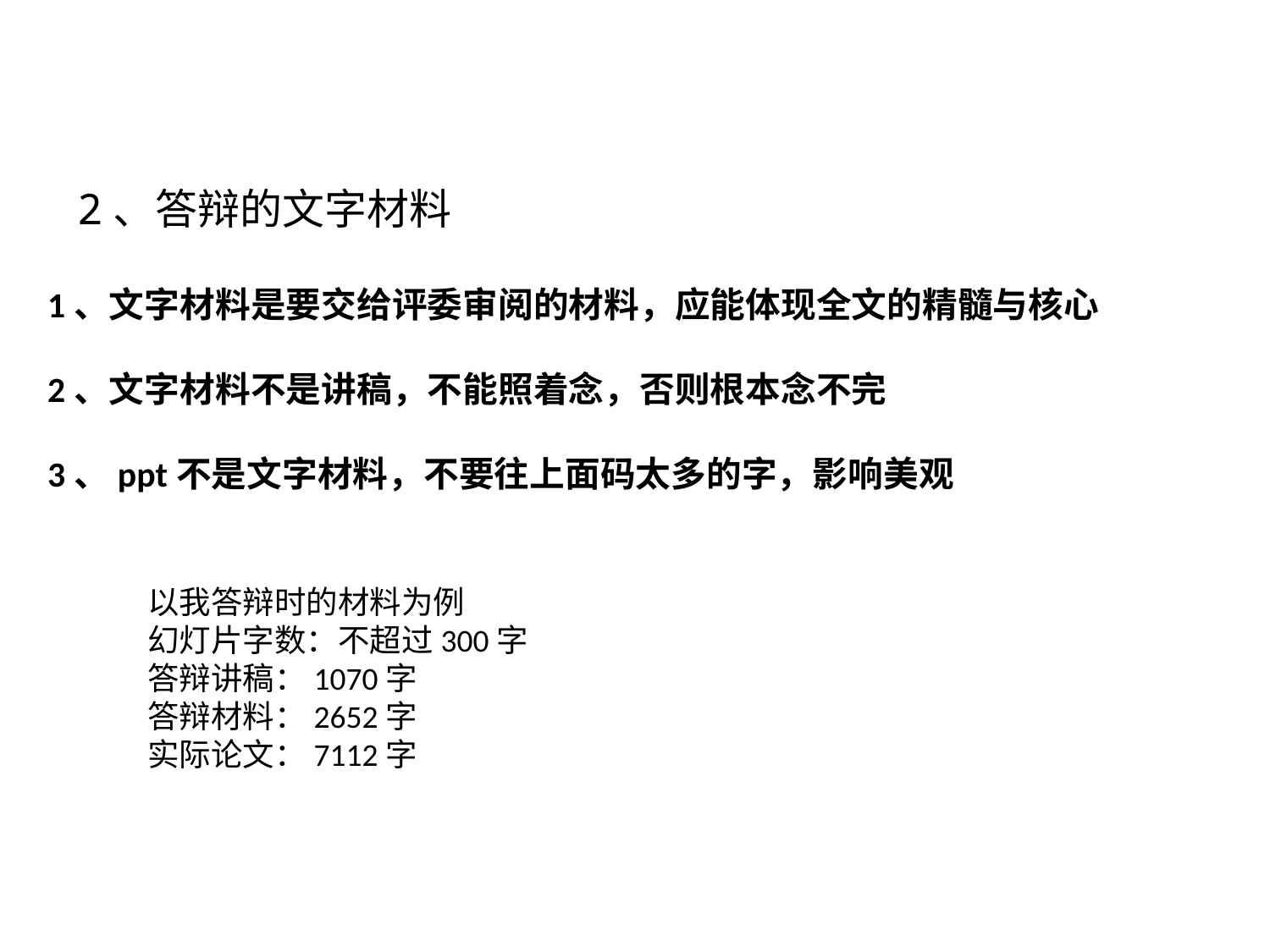

2、答辩的文字材料
1、文字材料是要交给评委审阅的材料，应能体现全文的精髓与核心

2、文字材料不是讲稿，不能照着念，否则根本念不完

3、ppt不是文字材料，不要往上面码太多的字，影响美观
以我答辩时的材料为例
幻灯片字数：不超过300字
答辩讲稿：1070字
答辩材料：2652字
实际论文：7112字